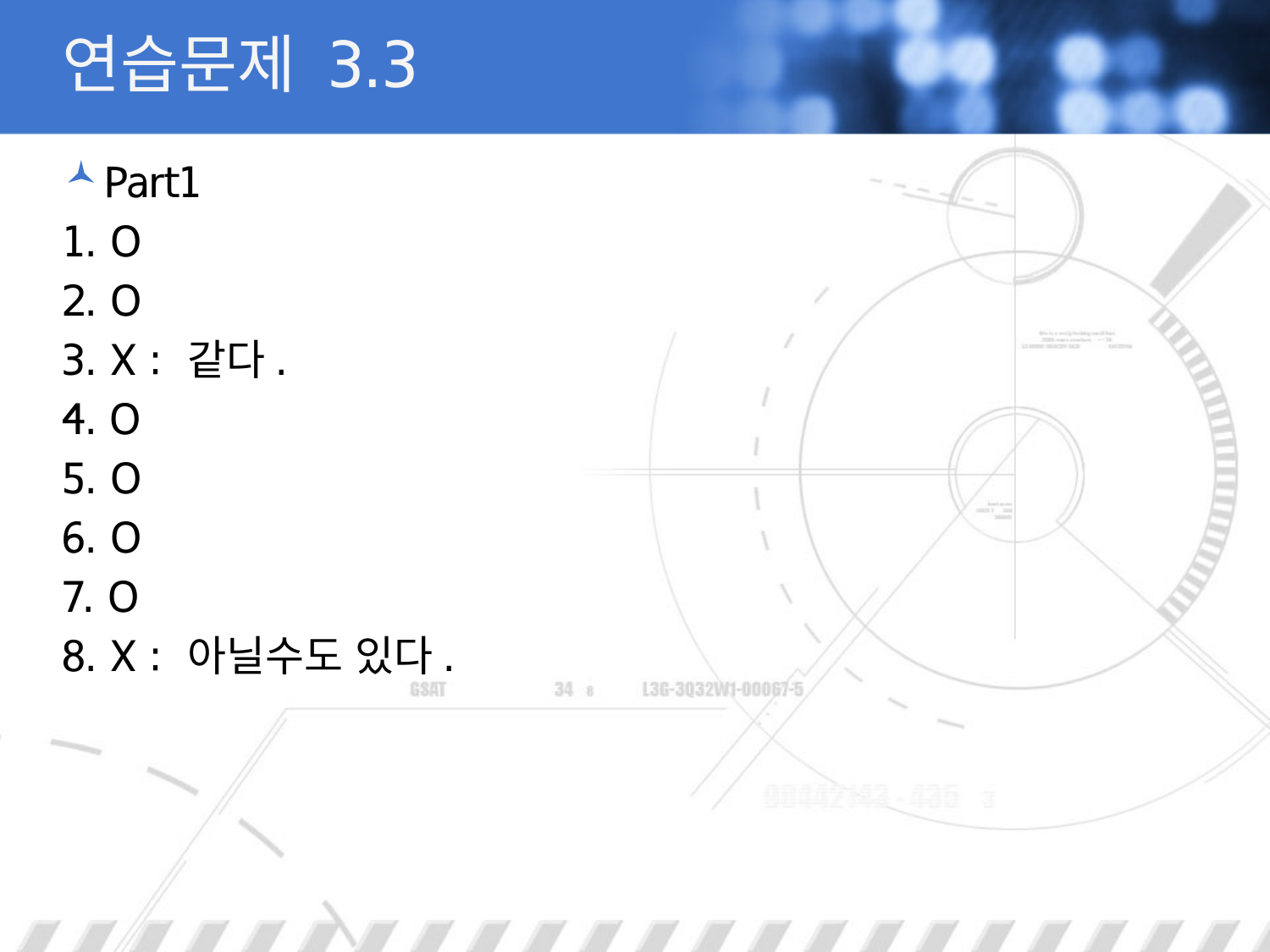

# 연습문제 3.3
Part1
1. O
2. O
3. X : 같다.
4. O
5. O
6. O
7. O
8. X : 아닐수도 있다.